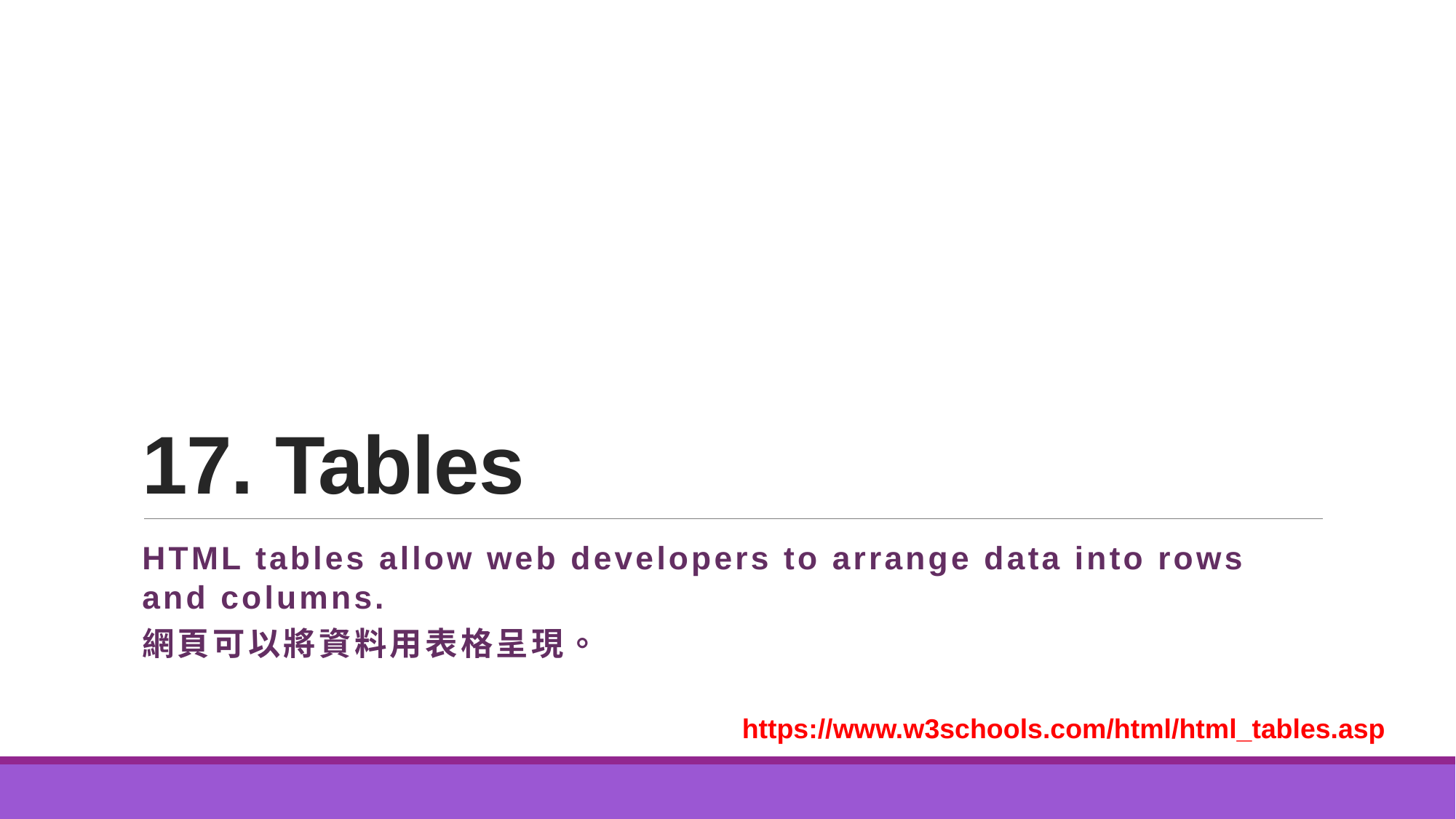

# 17. Tables
HTML tables allow web developers to arrange data into rows and columns.
網頁可以將資料用表格呈現。
https://www.w3schools.com/html/html_tables.asp